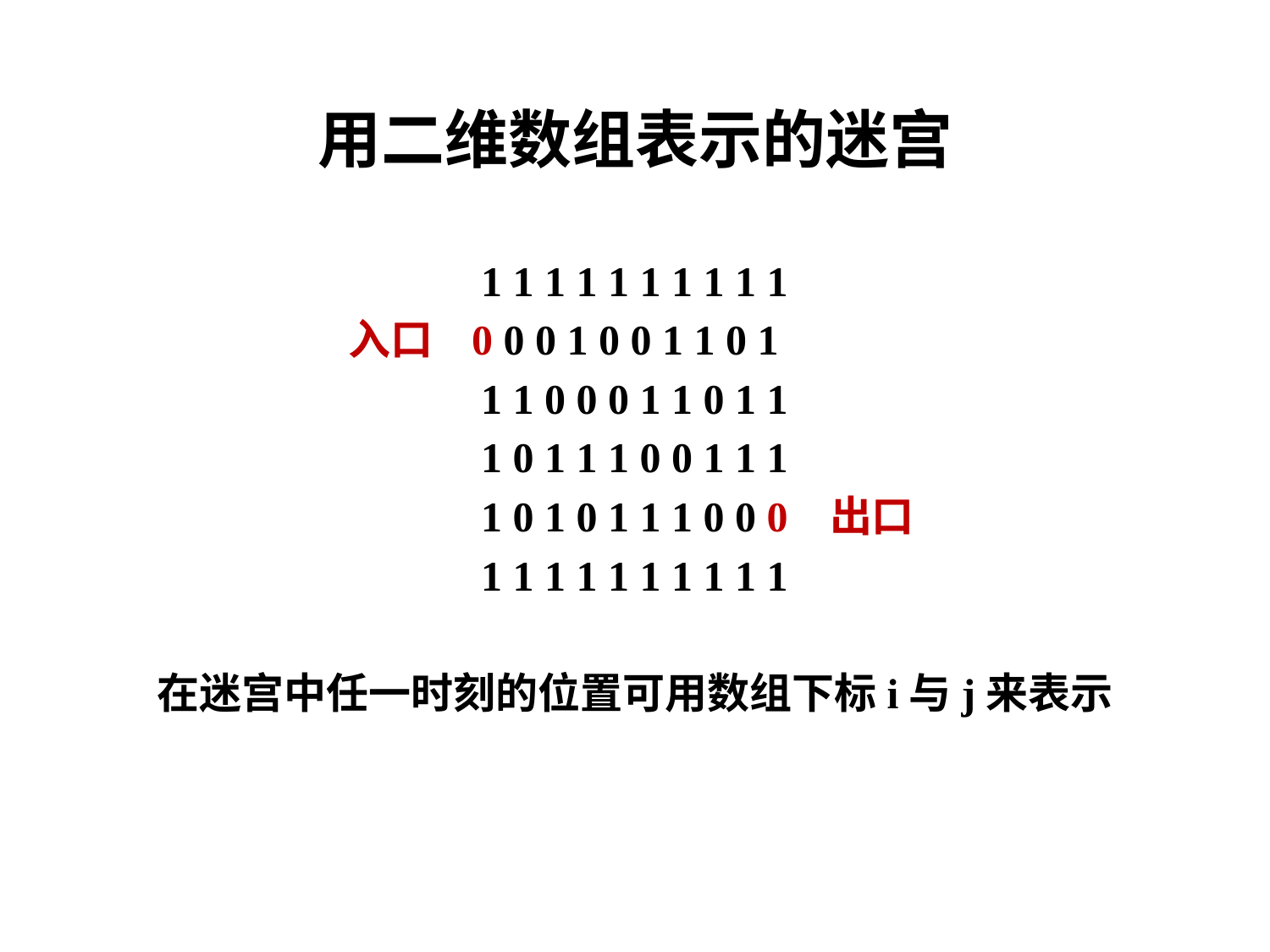

# 用二维数组表示的迷宫
                                    1 1 1 1 1 1 1 1 1 1
                         入口   0 0 0 1 0 0 1 1 0 1
                                    1 1 0 0 0 1 1 0 1 1
                                    1 0 1 1 1 0 0 1 1 1
                                    1 0 1 0 1 1 1 0 0 0   出口
                                    1 1 1 1 1 1 1 1 1 1

在迷宫中任一时刻的位置可用数组下标i与j来表示